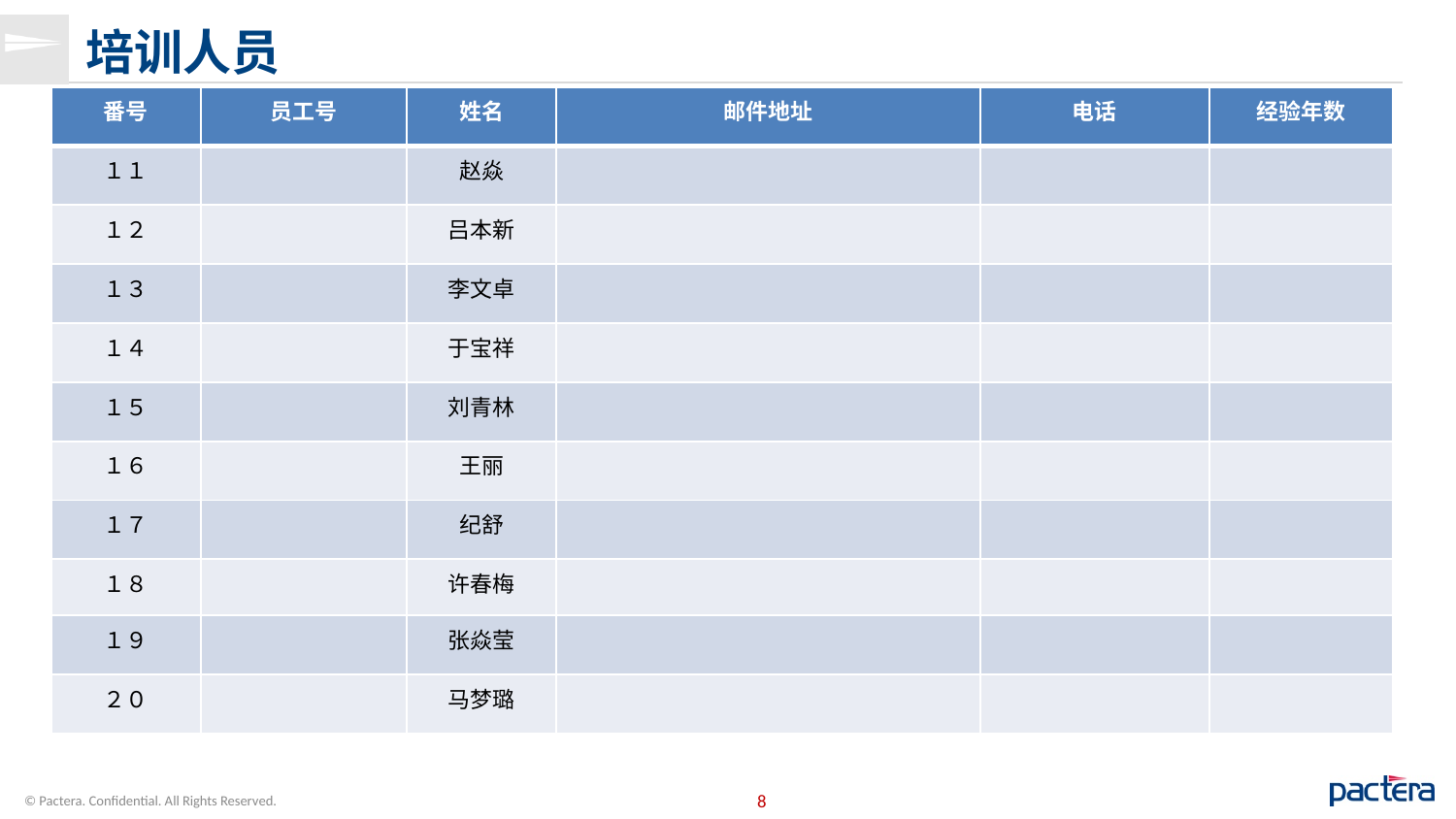

# 培训人员
| 番号 | 员工号 | 姓名 | 邮件地址 | 电话 | 经验年数 |
| --- | --- | --- | --- | --- | --- |
| １１ |  | 赵焱 |  |  |  |
| １２ |  | 吕本新 |  |  |  |
| １３ |  | 李文卓 |  |  |  |
| １４ |  | 于宝祥 |  |  |  |
| １５ |  | 刘青林 |  |  |  |
| １６ |  | 王丽 |  |  |  |
| １７ |  | 纪舒 |  |  |  |
| １８ |  | 许春梅 |  |  |  |
| １９ |  | 张焱莹 |  |  |  |
| ２０ |  | 马梦璐 |  |  |  |
© Pactera. Confidential. All Rights Reserved.
8